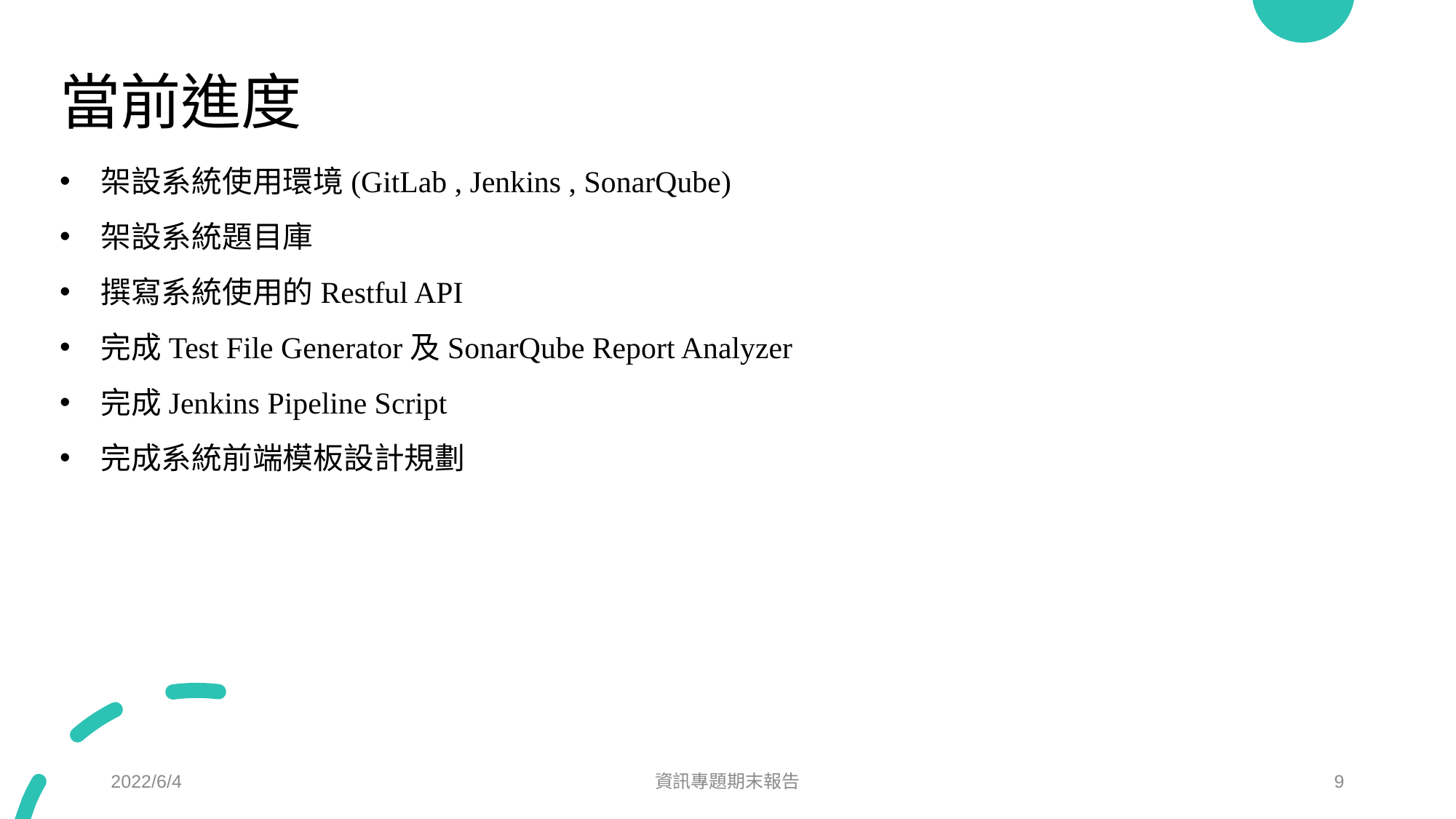

# 當前進度
架設系統使用環境(GitLab , Jenkins , SonarQube)
架設系統題目庫
撰寫系統使用的Restful API
完成Test File Generator及SonarQube Report Analyzer
完成Jenkins Pipeline Script
完成系統前端模板設計規劃

2022/6/4
資訊專題期末報告
9